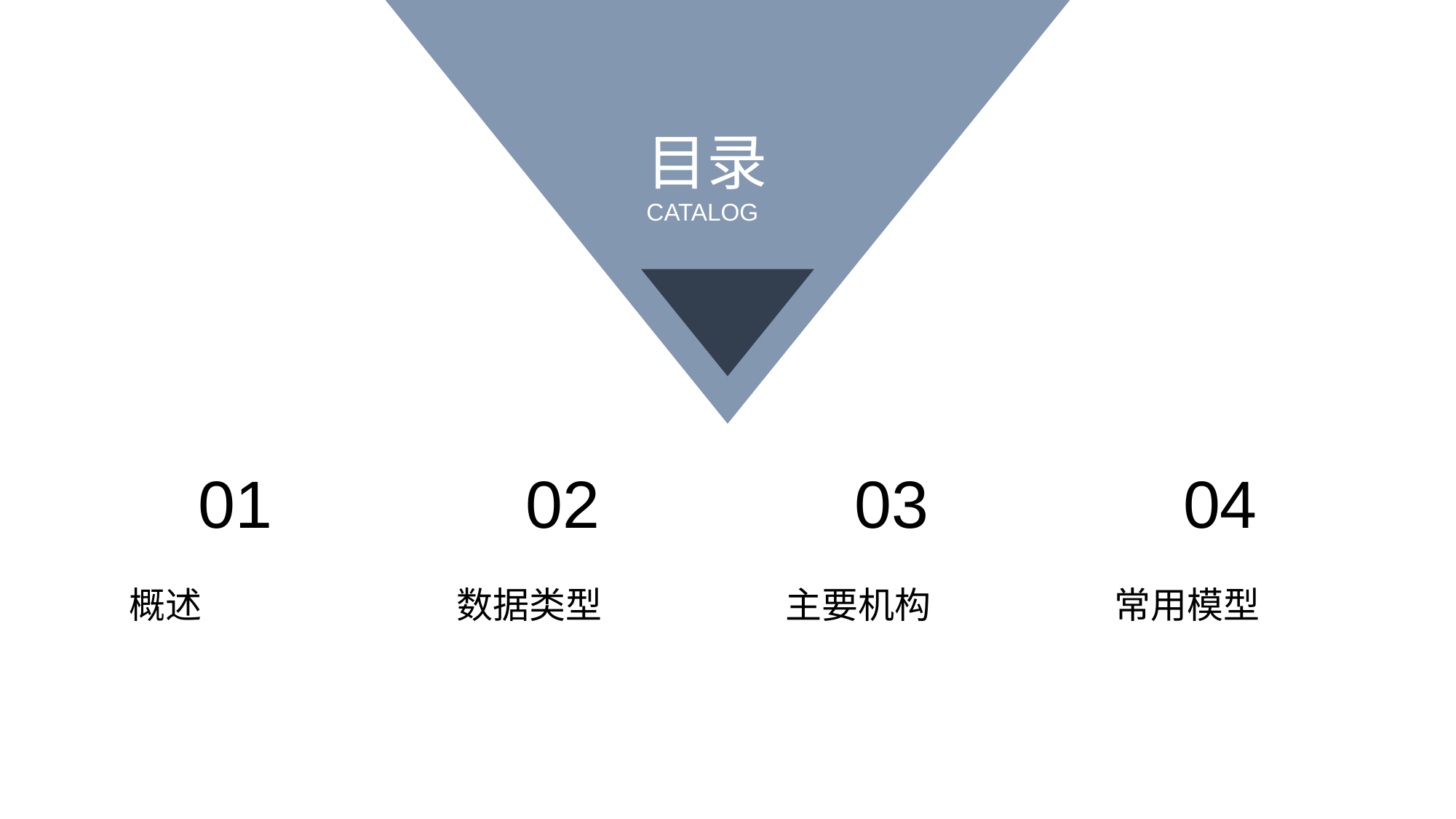

目录
CATALOG

01
02
03
04
概述
数据类型
主要机构
常用模型